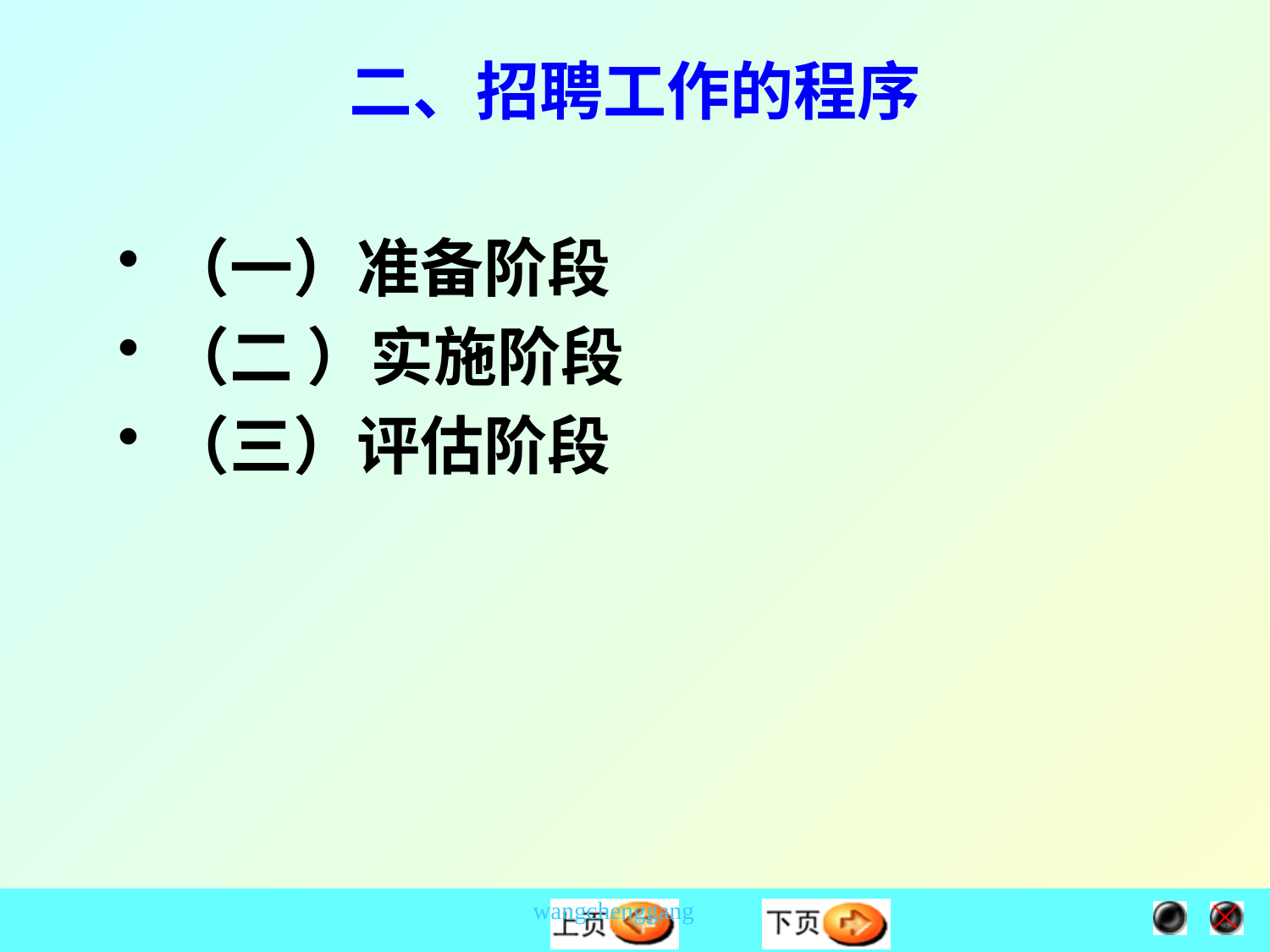

# 二、招聘工作的程序
（一）准备阶段
（二 ）实施阶段
（三）评估阶段

wangchenggang